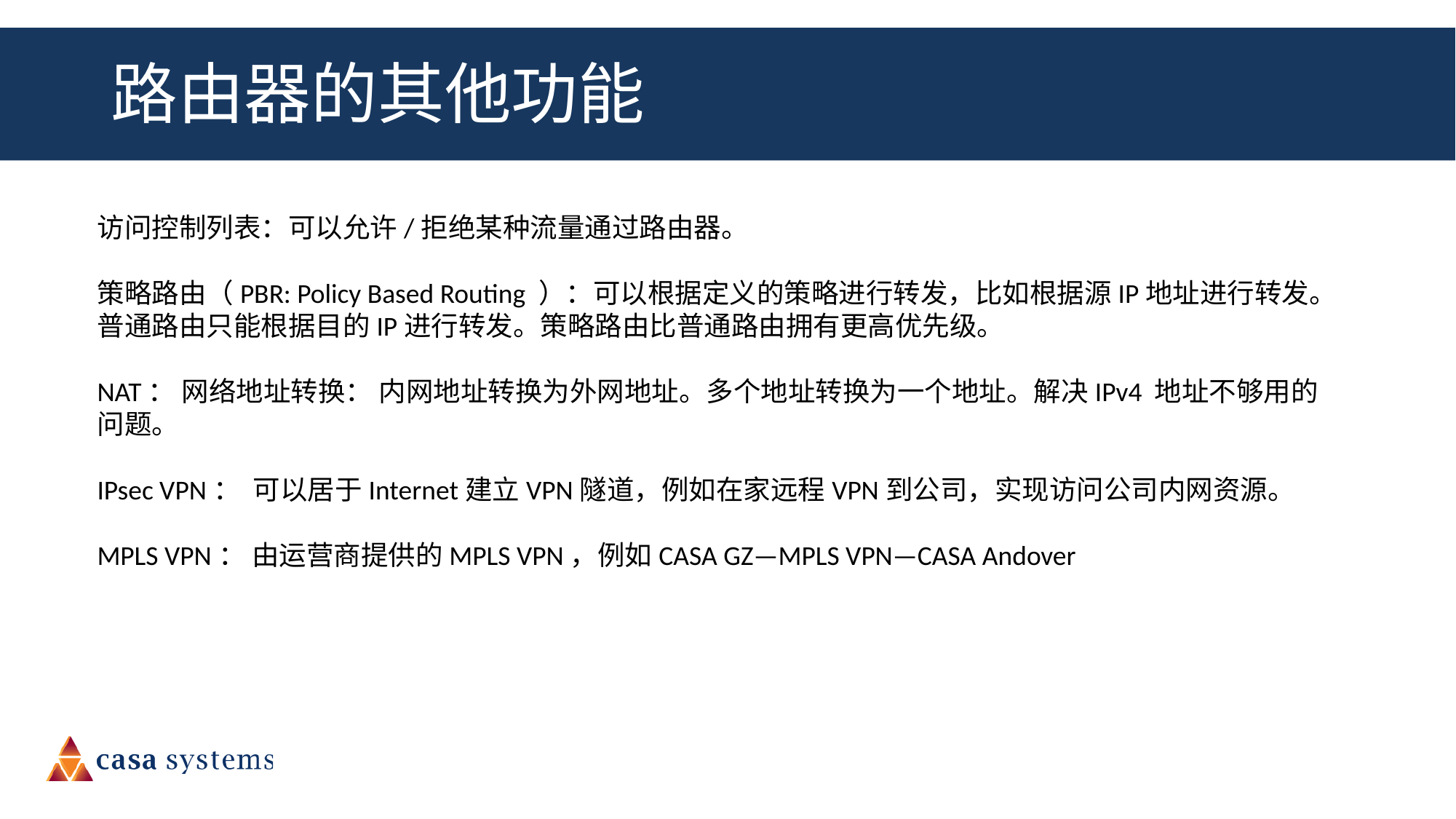

# 路由器的其他功能
访问控制列表：可以允许/拒绝某种流量通过路由器。

策略路由（PBR: Policy Based Routing ）：可以根据定义的策略进行转发，比如根据源IP地址进行转发。普通路由只能根据目的IP进行转发。策略路由比普通路由拥有更高优先级。

NAT： 网络地址转换： 内网地址转换为外网地址。多个地址转换为一个地址。解决IPv4 地址不够用的问题。

IPsec VPN：  可以居于Internet建立VPN隧道，例如在家远程VPN到公司，实现访问公司内网资源。

MPLS VPN： 由运营商提供的MPLS VPN，例如CASA GZ—MPLS VPN—CASA Andover
20